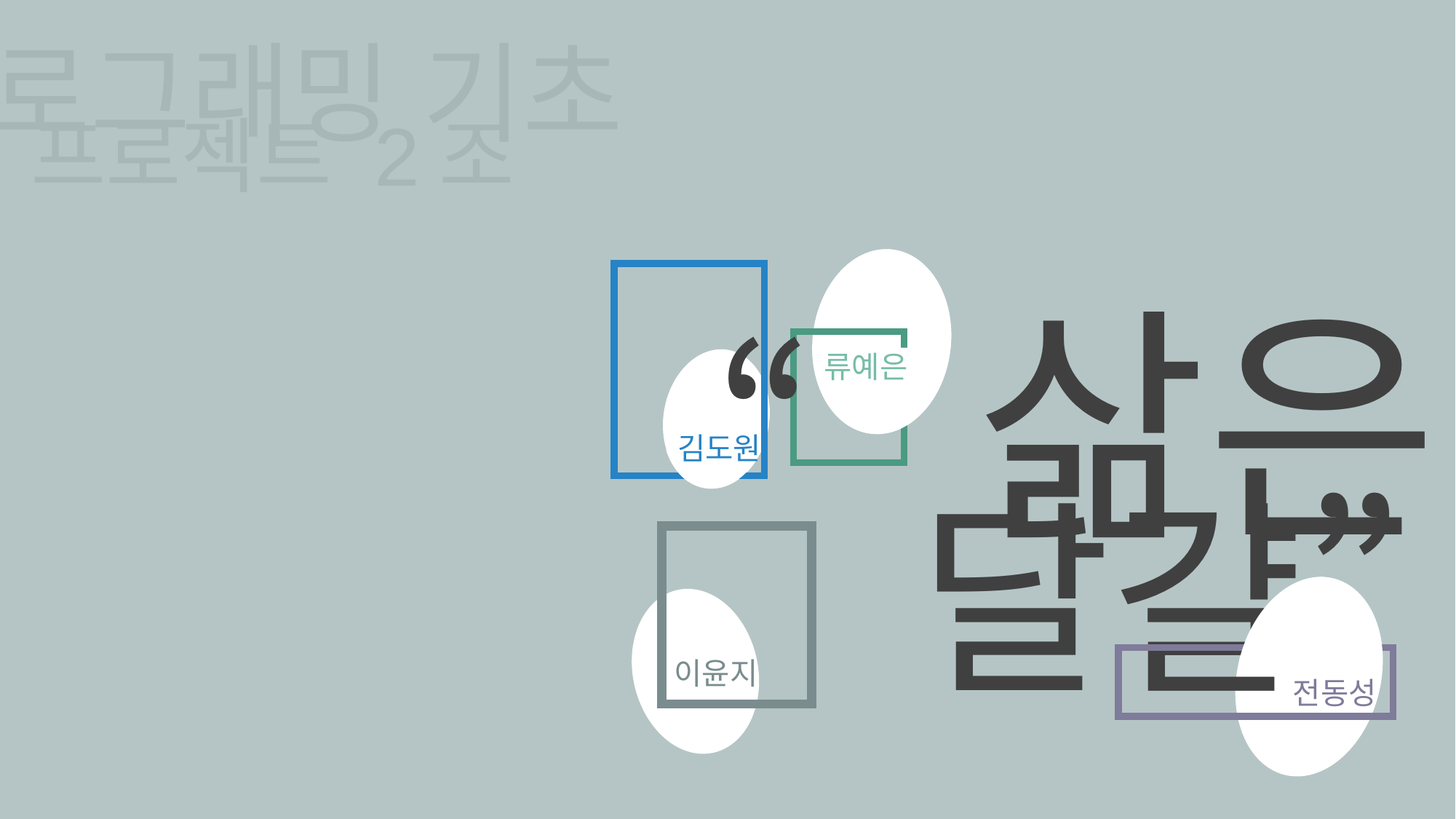

프로그래밍 기초
:팀 프로젝트 2조

류예은

“삶은
  달걀”
김도원

이윤지
전동성